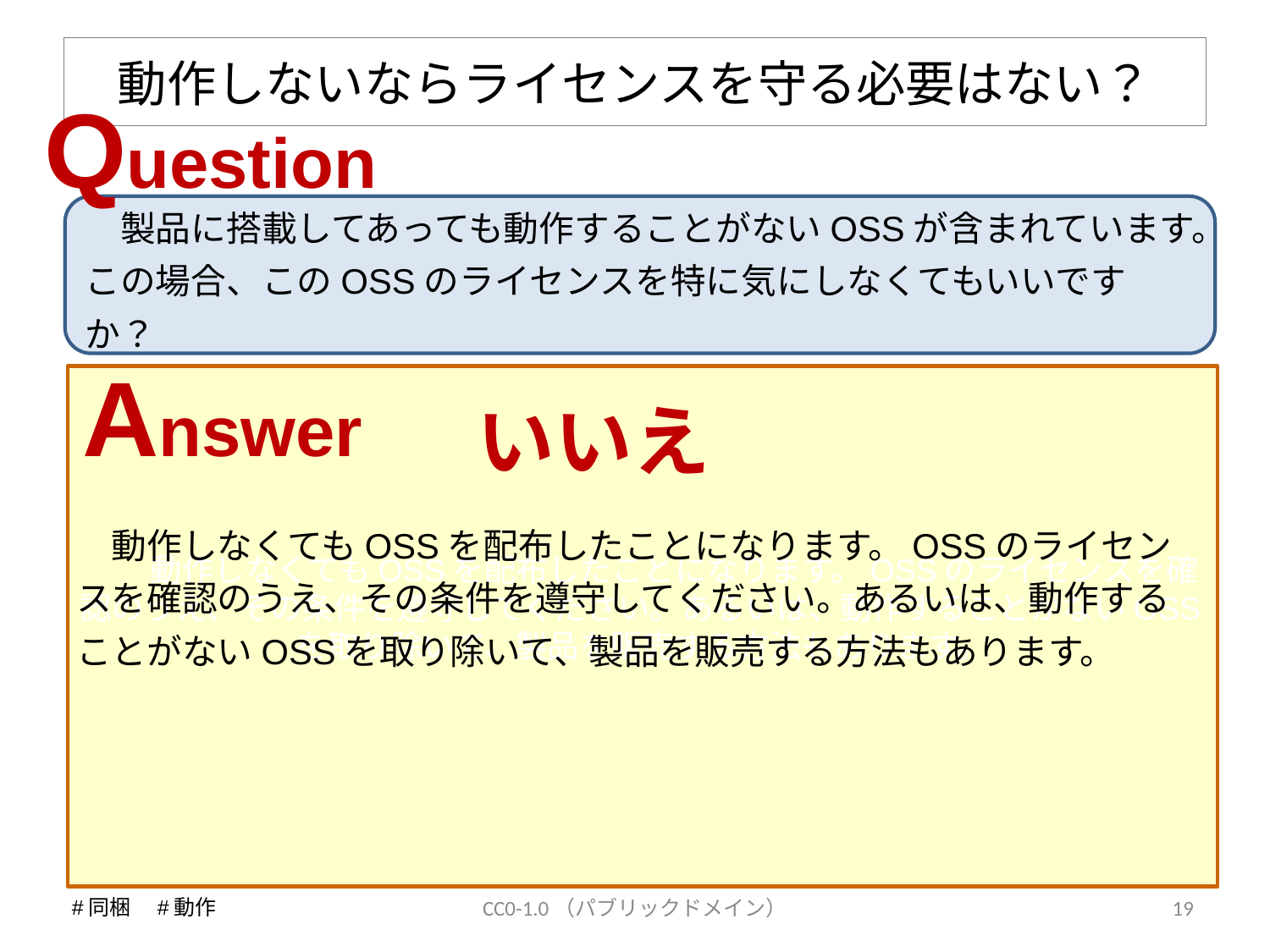

# 動作しないならライセンスを守る必要はない？
Question
　製品に搭載してあっても動作することがないOSSが含まれています。この場合、このOSSのライセンスを特に気にしなくてもいいですか？
Answer
　　動作しなくてもOSSを配布したことになります。OSSのライセンスを確認のうえ、その条件を遵守してください。あるいは、動作することがないOSSを取り除いて、製品を販売する方法もあります。

いいえ
　動作しなくてもOSSを配布したことになります。OSSのライセンスを確認のうえ、その条件を遵守してください。あるいは、動作することがないOSSを取り除いて、製品を販売する方法もあります。

CC0-1.0（パブリックドメイン）
19
#同梱　#動作